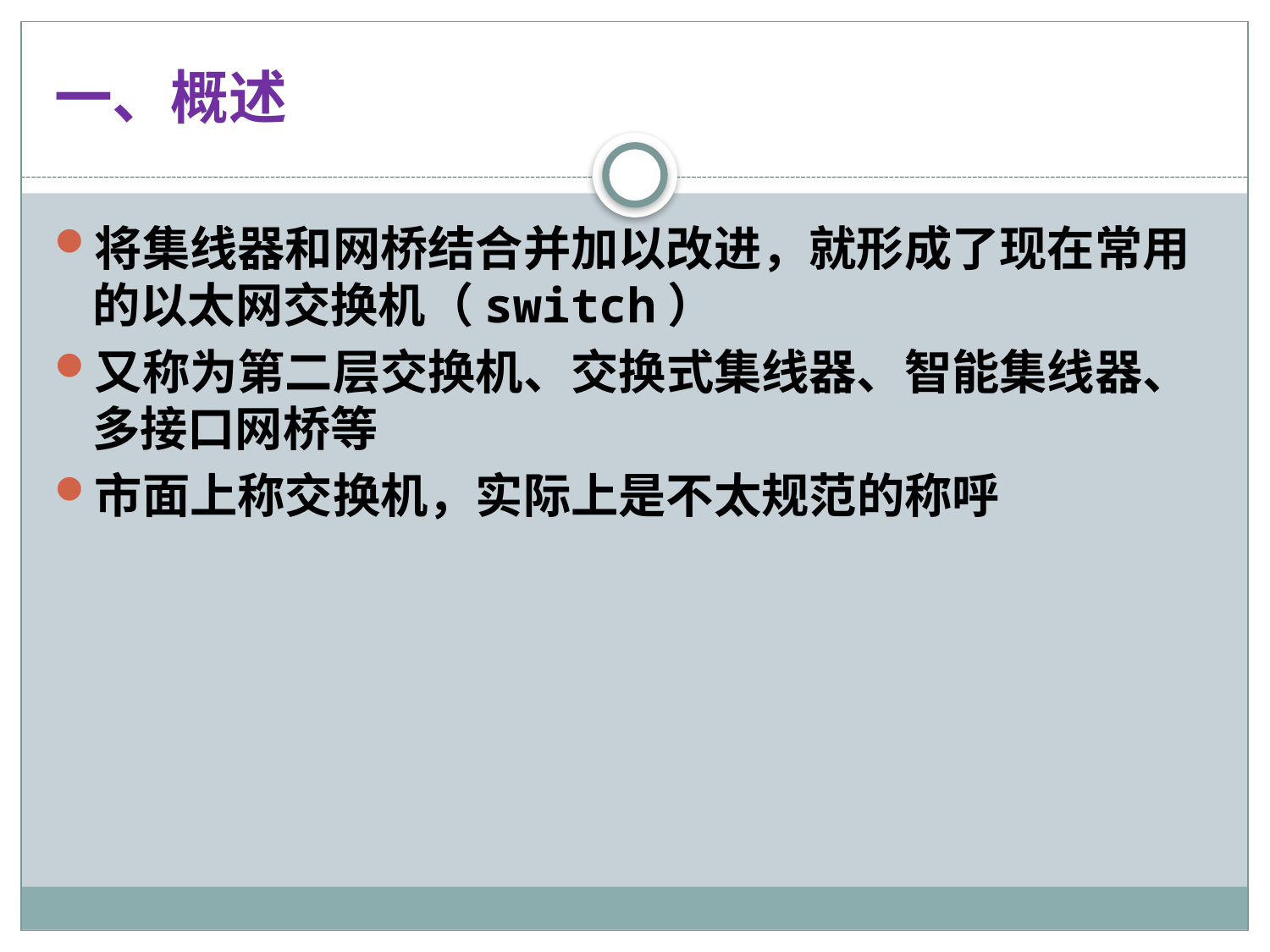

# 一、概述
将集线器和网桥结合并加以改进，就形成了现在常用的以太网交换机（switch）
又称为第二层交换机、交换式集线器、智能集线器、多接口网桥等
市面上称交换机，实际上是不太规范的称呼